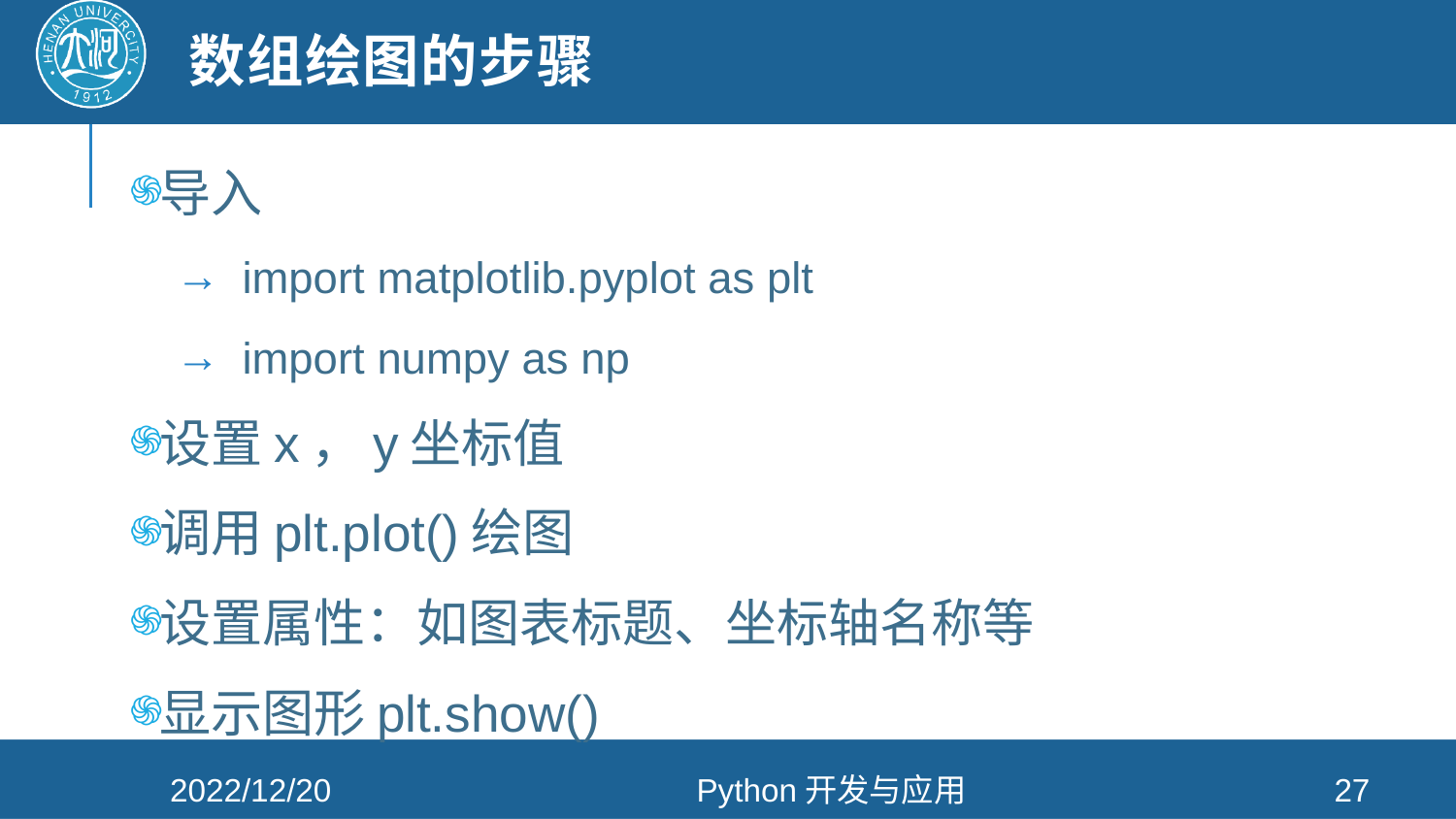

# 数组绘图的步骤
导入
import matplotlib.pyplot as plt
import numpy as np
设置x，y坐标值
调用plt.plot()绘图
设置属性：如图表标题、坐标轴名称等
显示图形plt.show()
2022/12/20
Python开发与应用
27